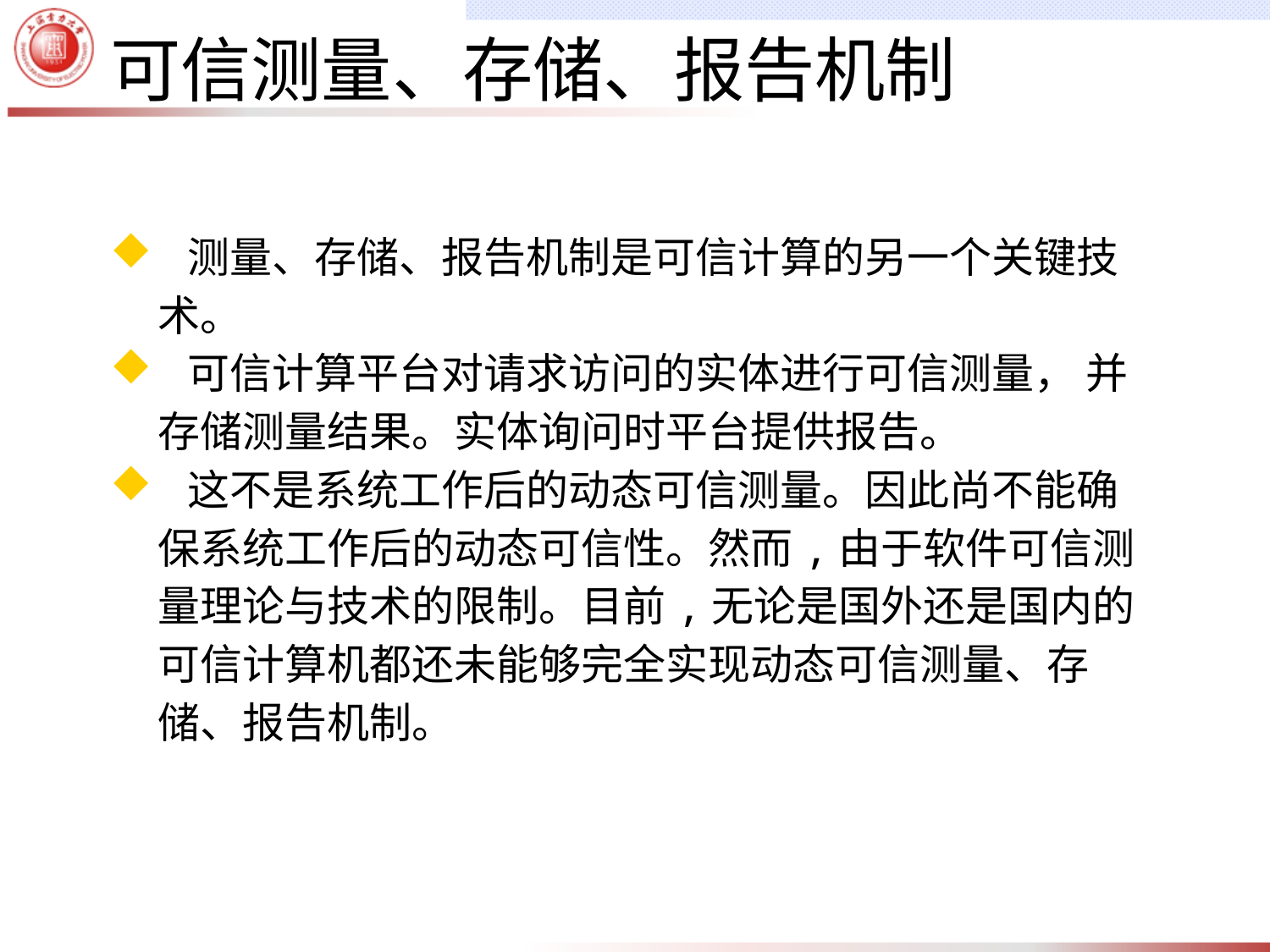

可信测量、存储、报告机制
  测量、存储、报告机制是可信计算的另一个关键技术。
  可信计算平台对请求访问的实体进行可信测量， 并存储测量结果。实体询问时平台提供报告。
  这不是系统工作后的动态可信测量。因此尚不能确保系统工作后的动态可信性。然而,由于软件可信测量理论与技术的限制。目前,无论是国外还是国内的可信计算机都还未能够完全实现动态可信测量、存储、报告机制。